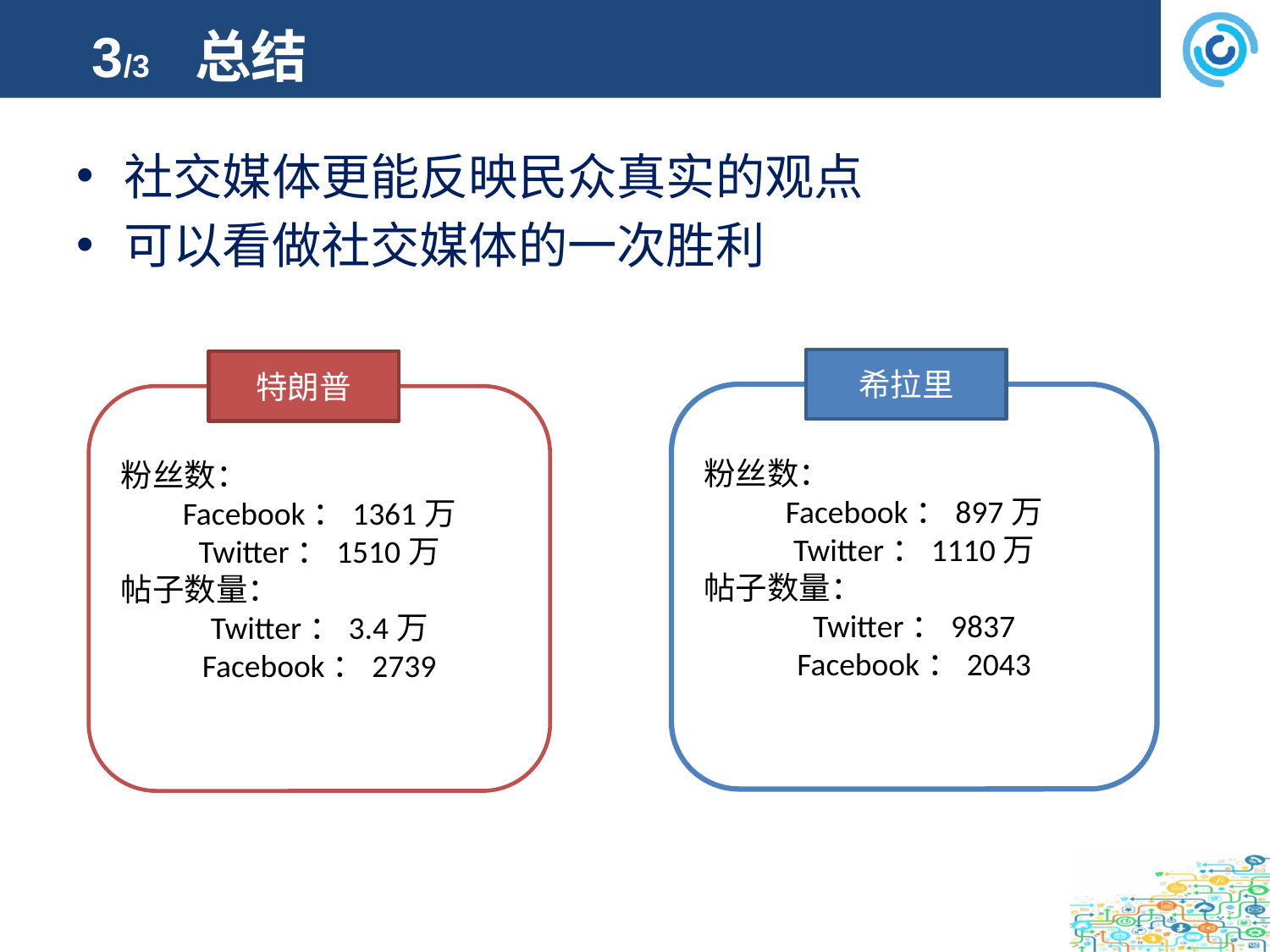

# 3/3  总结
社交媒体更能反映民众真实的观点
可以看做社交媒体的一次胜利

希拉里
特朗普
粉丝数：
Facebook：897万
Twitter：1110万
帖子数量：
Twitter：9837
Facebook：2043

粉丝数：
Facebook：1361万
Twitter：1510万
帖子数量：
Twitter：3.4万
Facebook：2739